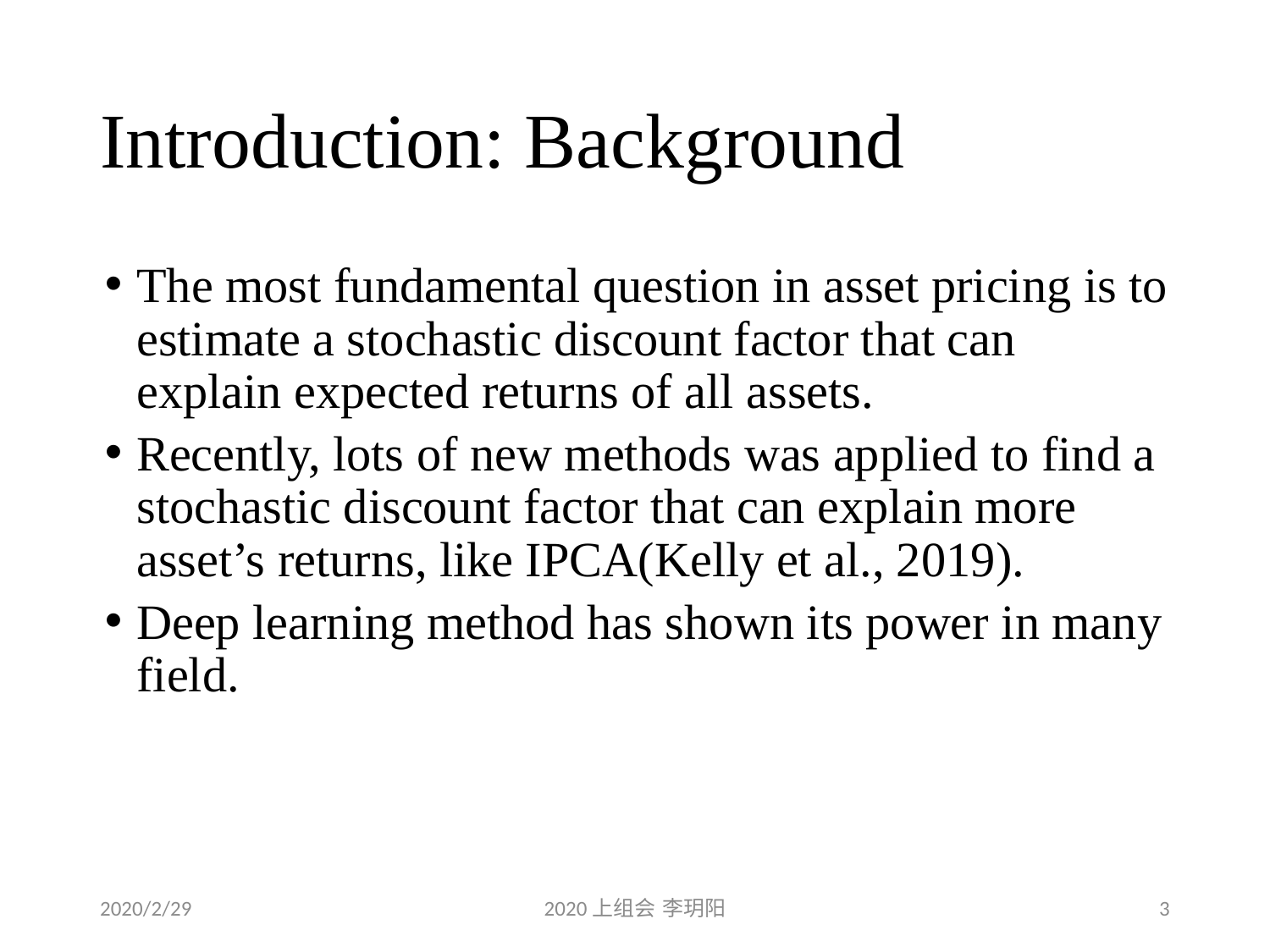

# Introduction: Background
The most fundamental question in asset pricing is to estimate a stochastic discount factor that can explain expected returns of all assets.
Recently, lots of new methods was applied to find a  stochastic discount factor that can explain more asset’s returns, like IPCA(Kelly et al., 2019).
Deep learning method has shown its power in many field.
2020/2/29
2020上组会 李玥阳
3